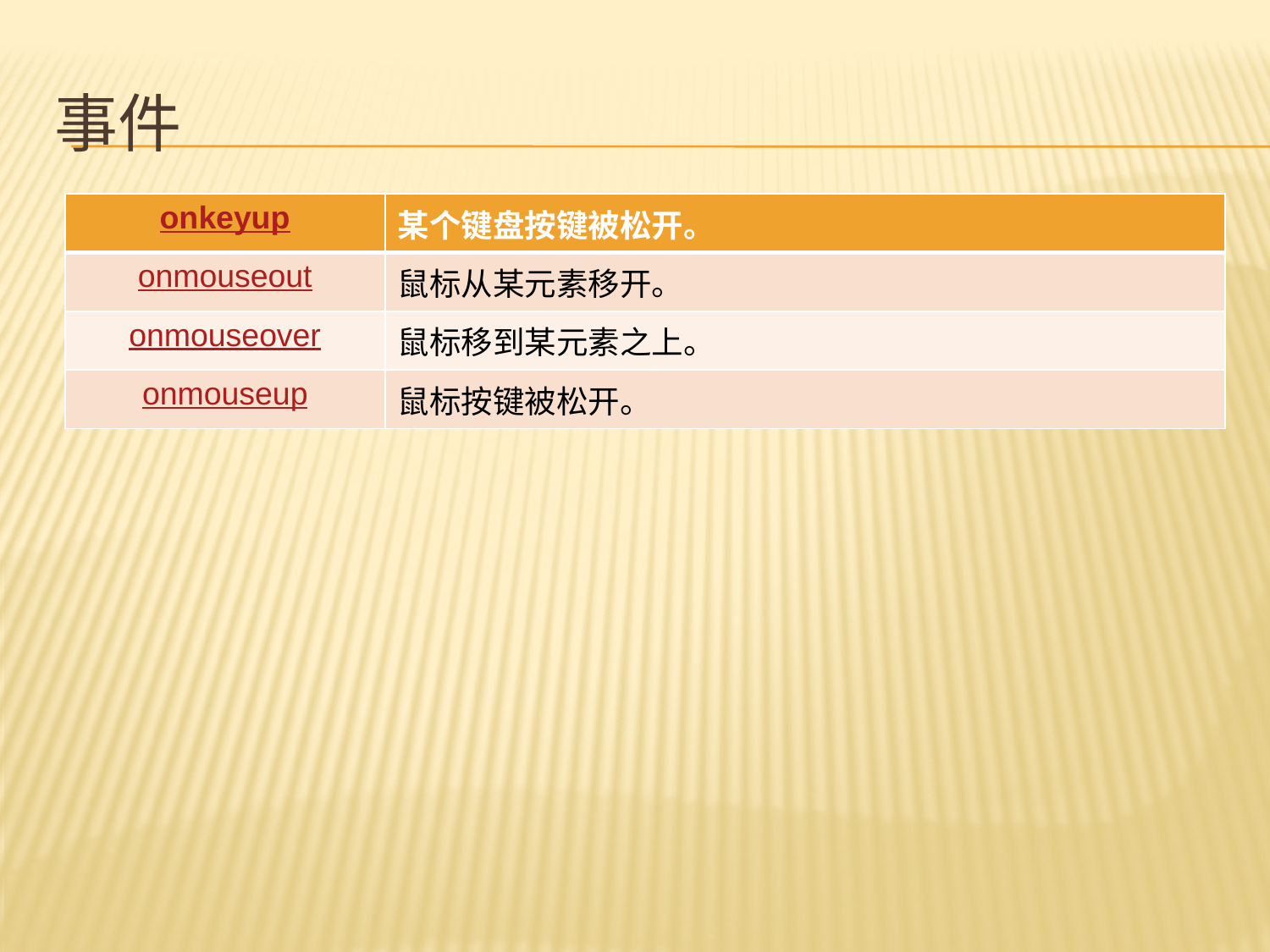

# 事件
| onkeyup | 某个键盘按键被松开。 |
| --- | --- |
| onmouseout | 鼠标从某元素移开。 |
| onmouseover | 鼠标移到某元素之上。 |
| onmouseup | 鼠标按键被松开。 |